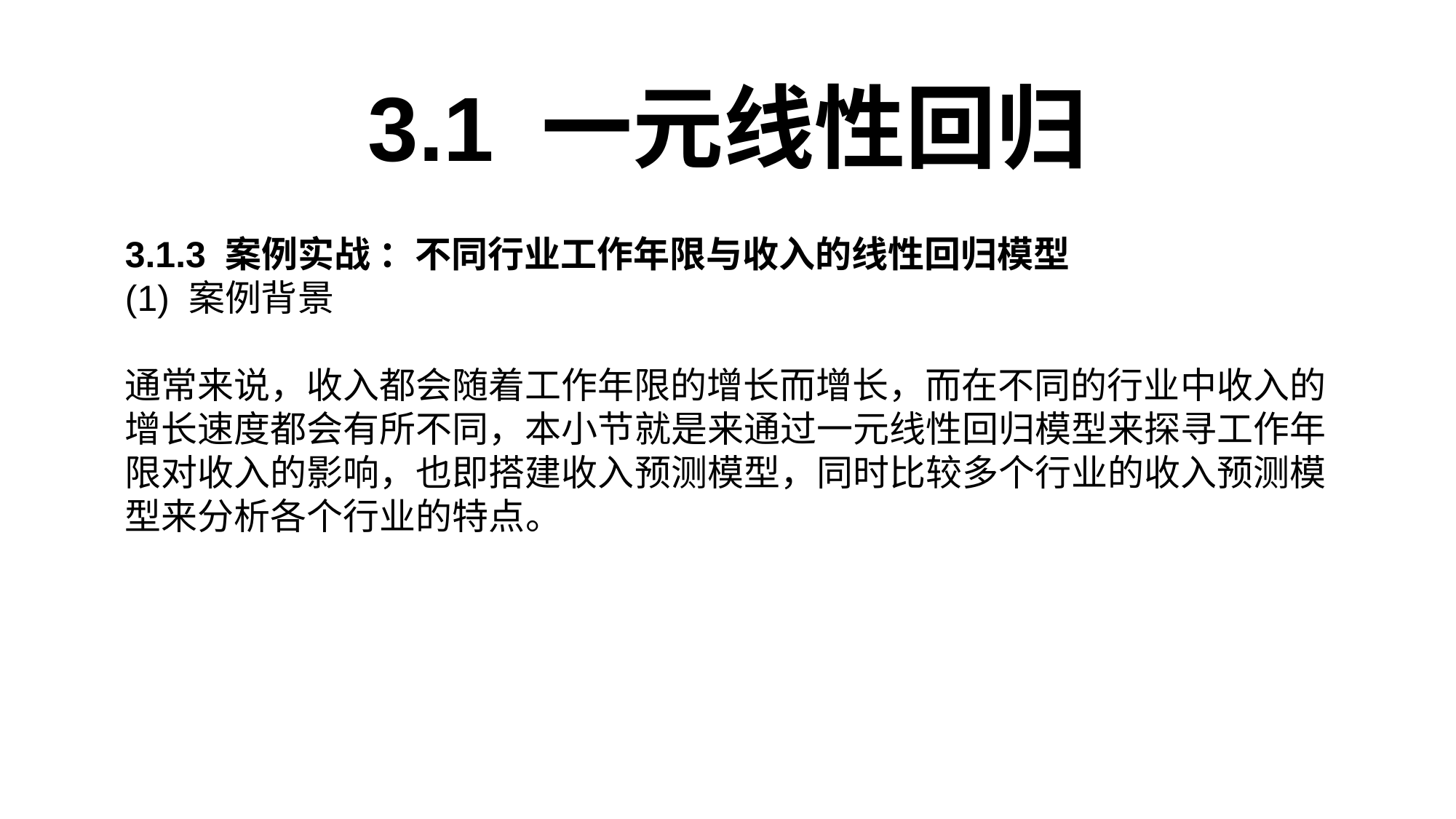

3.1 一元线性回归
3.1.3 案例实战 ：不同行业工作年限与收入的线性回归模型
(1) 案例背景

通常来说，收入都会随着工作年限的增长而增长，而在不同的行业中收入的增长速度都会有所不同，本小节就是来通过一元线性回归模型来探寻工作年限对收入的影响，也即搭建收入预测模型，同时比较多个行业的收入预测模型来分析各个行业的特点。